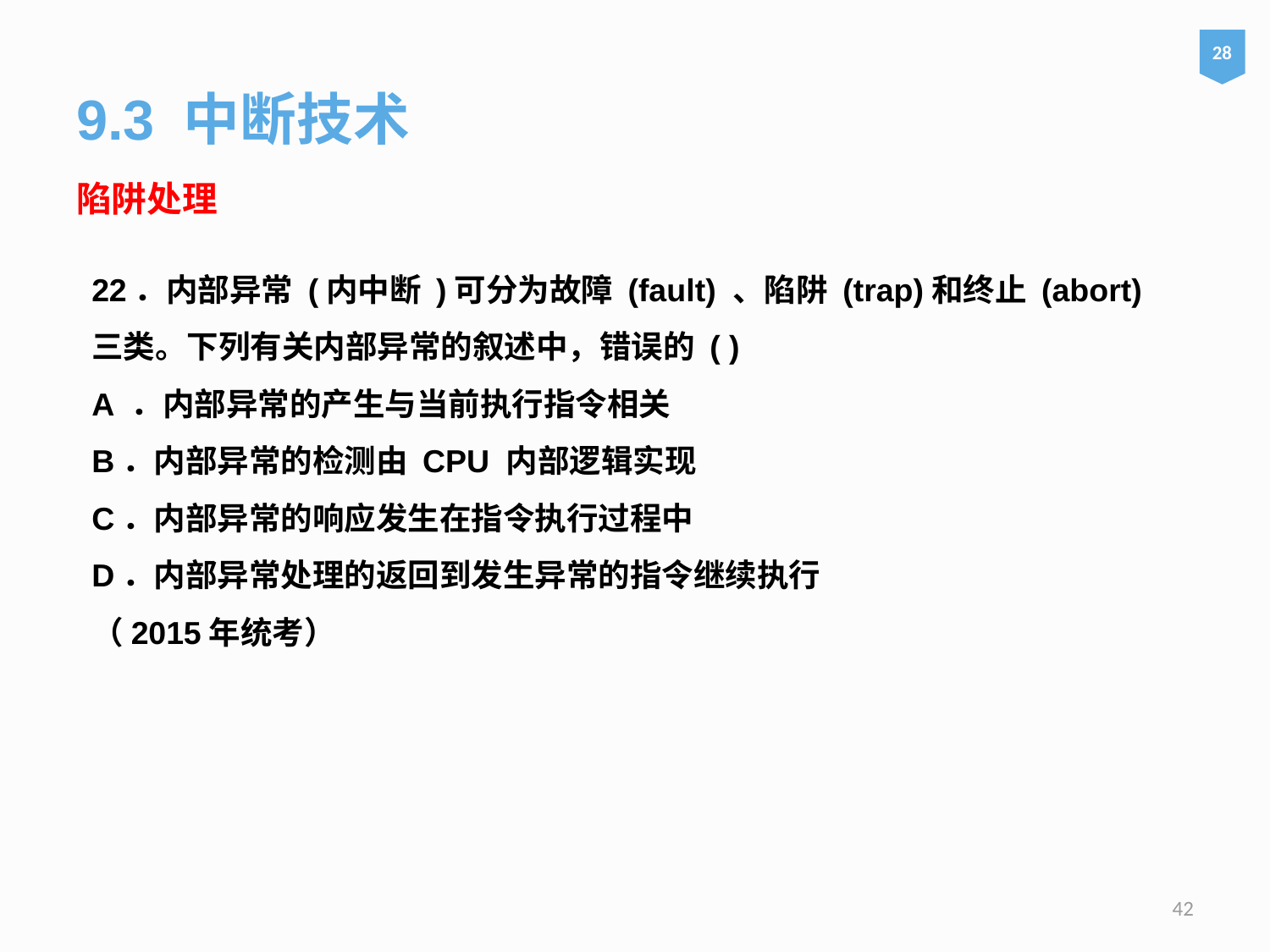

28
9.3 中断技术
陷阱处理
22．内部异常 (内中断 )可分为故障 (fault) 、陷阱 (trap)和终止 (abort)三类。下列有关内部异常的叙述中，错误的 ( )
A ．内部异常的产生与当前执行指令相关
B．内部异常的检测由 CPU 内部逻辑实现
C．内部异常的响应发生在指令执行过程中
D．内部异常处理的返回到发生异常的指令继续执行
（2015年统考）
42